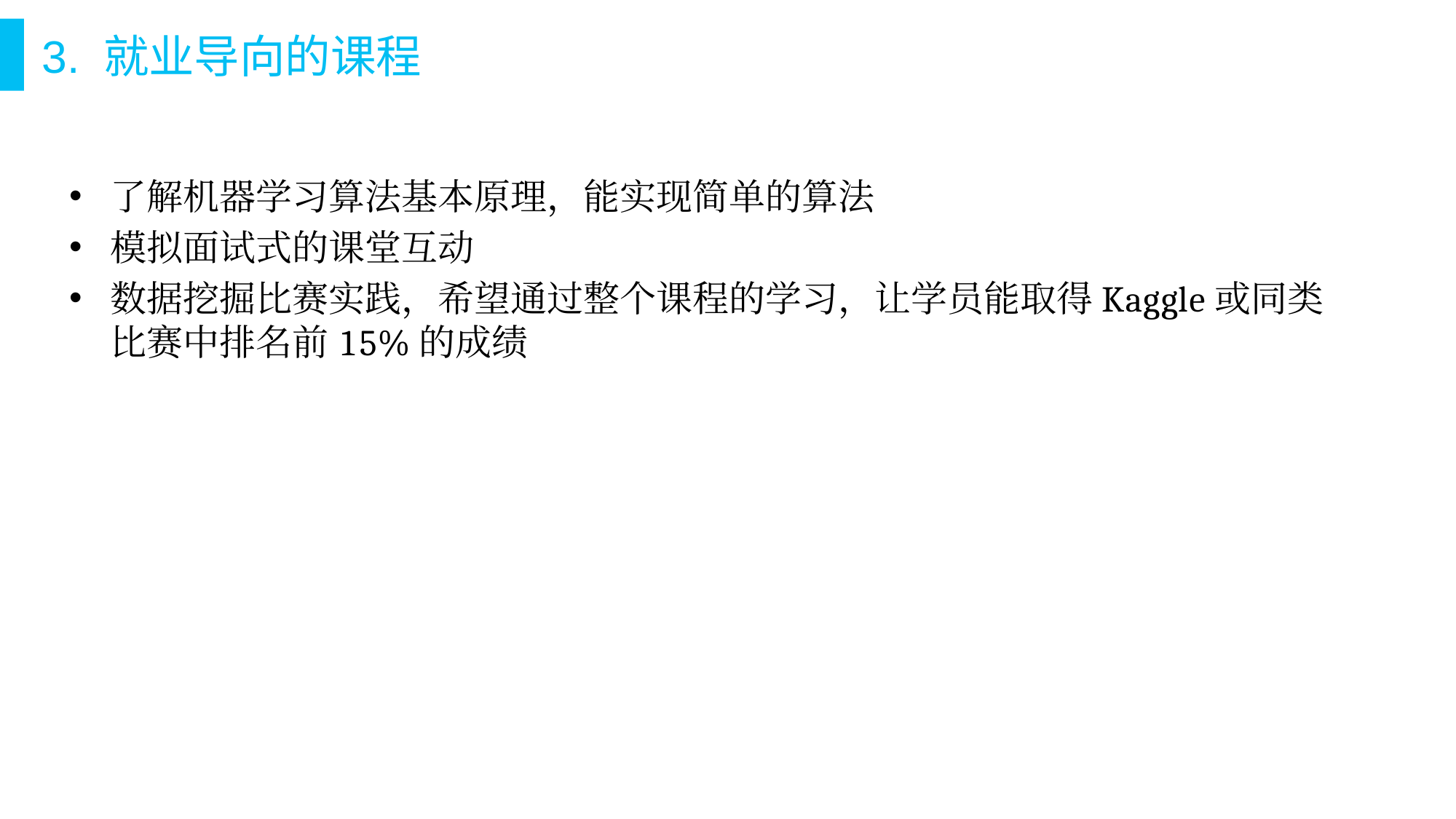

# 3. 就业导向的课程

了解机器学习算法基本原理，能实现简单的算法
模拟面试式的课堂互动
数据挖掘比赛实践，希望通过整个课程的学习，让学员能取得Kaggle或同类比赛中排名前15%的成绩